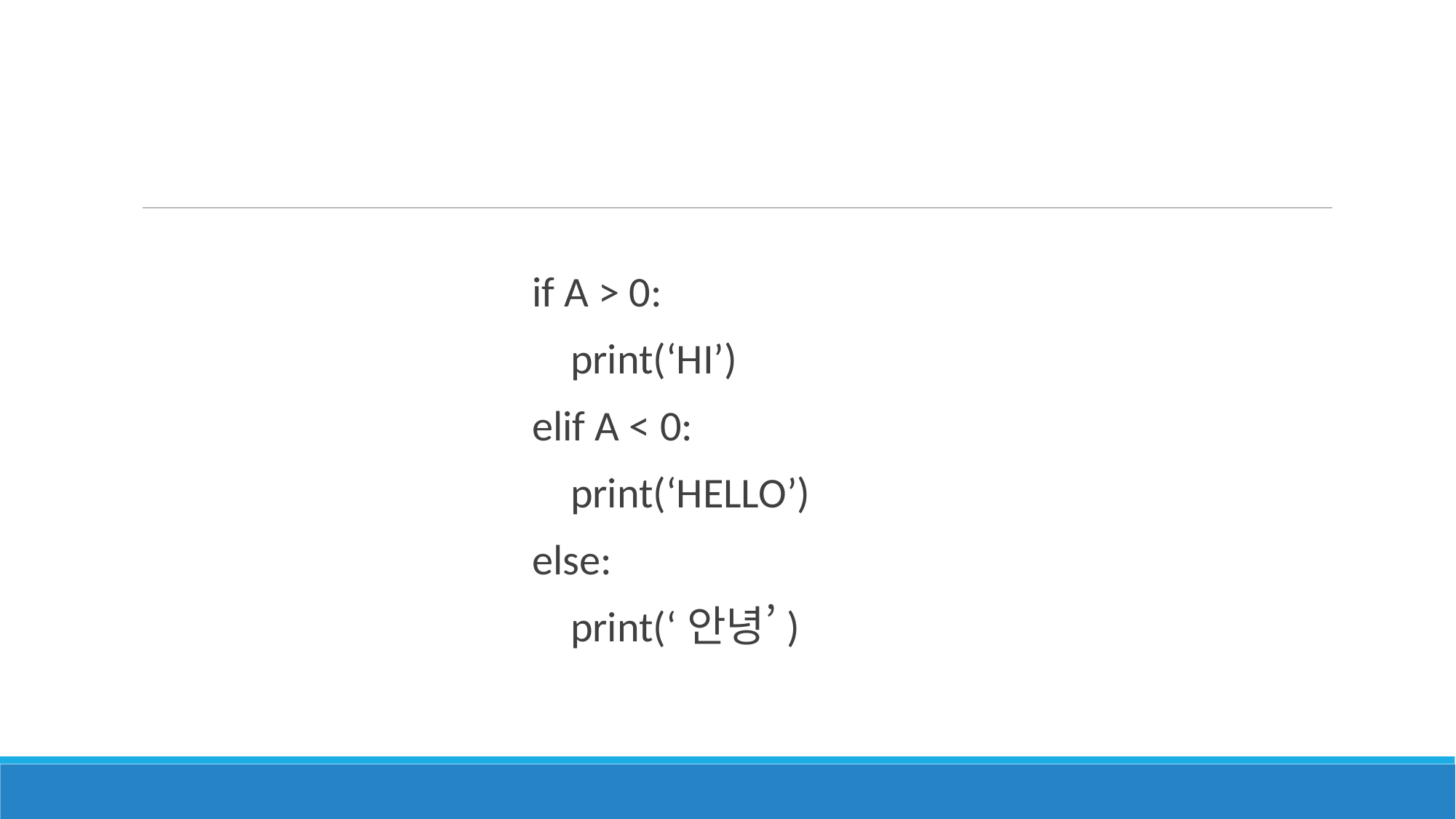

if A > 0:
    print(‘HI’)
elif A < 0:
    print(‘HELLO’)
else:
    print(‘안녕’)